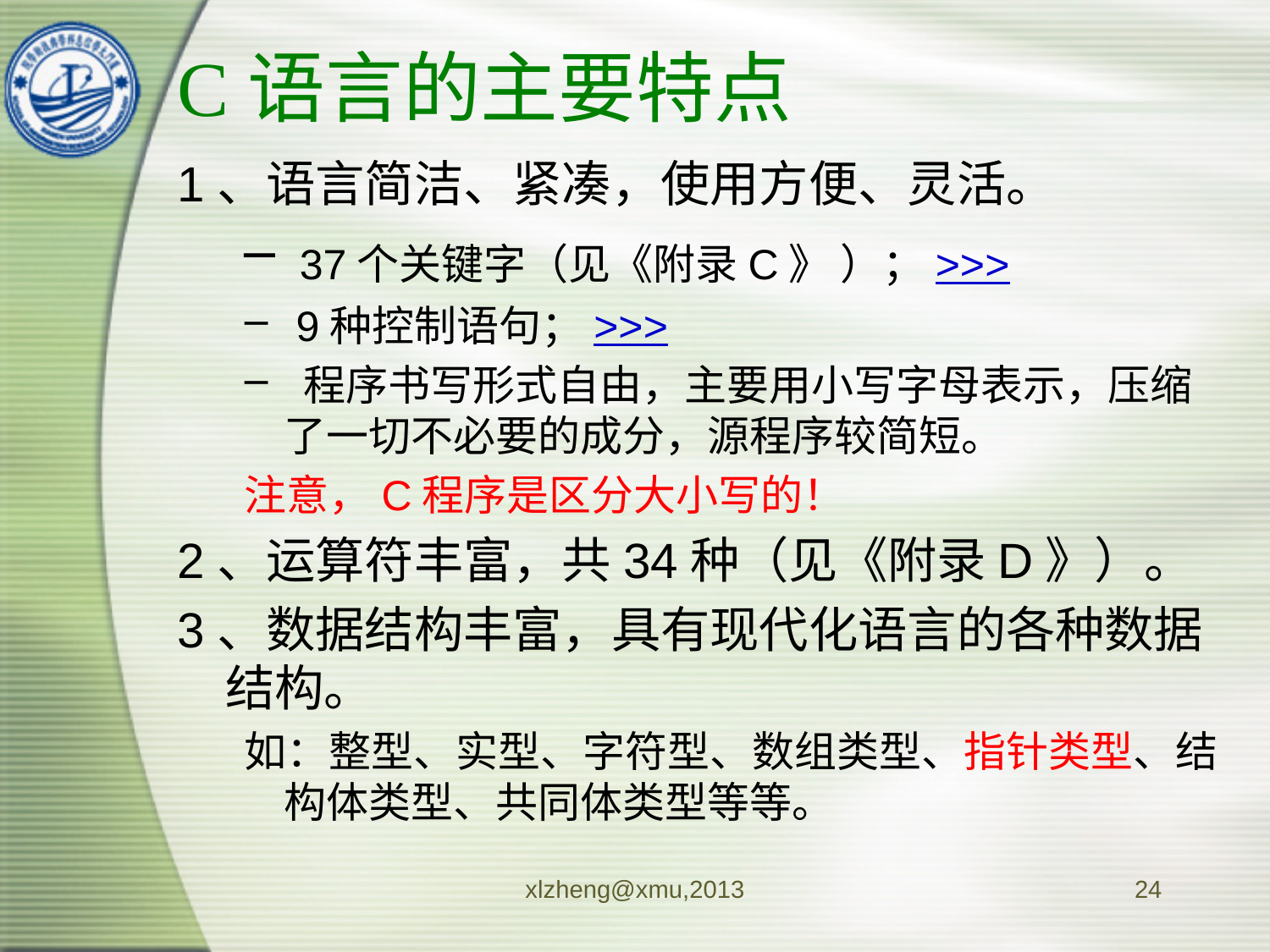

# C语言的主要特点
1、语言简洁、紧凑，使用方便、灵活。
 37个关键字（见《附录C》 ）；>>>
 9种控制语句；>>>
 程序书写形式自由，主要用小写字母表示，压缩了一切不必要的成分，源程序较简短。
注意，C程序是区分大小写的！
2、运算符丰富，共34种（见《附录D》）。
3、数据结构丰富，具有现代化语言的各种数据结构。
如：整型、实型、字符型、数组类型、指针类型、结构体类型、共同体类型等等。
xlzheng@xmu,2013
24